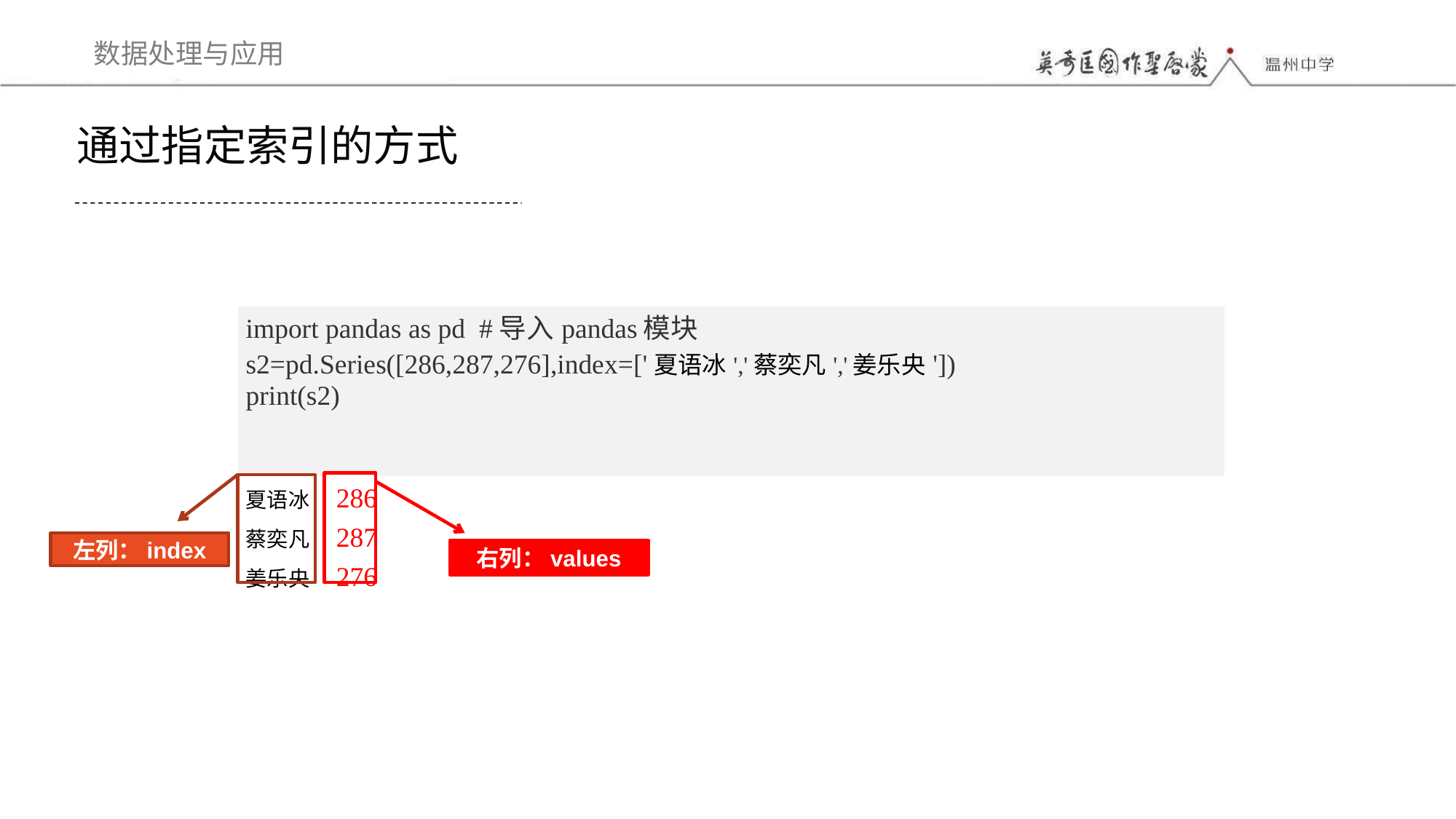

# 通过指定索引的方式
| import pandas as pd #导入pandas模块 s2=pd.Series([286,287,276],index=['夏语冰','蔡奕凡','姜乐央']) print(s2) |
| --- |
| 夏语冰 286 蔡奕凡 287 姜乐央 276 |

左列：index
右列：values